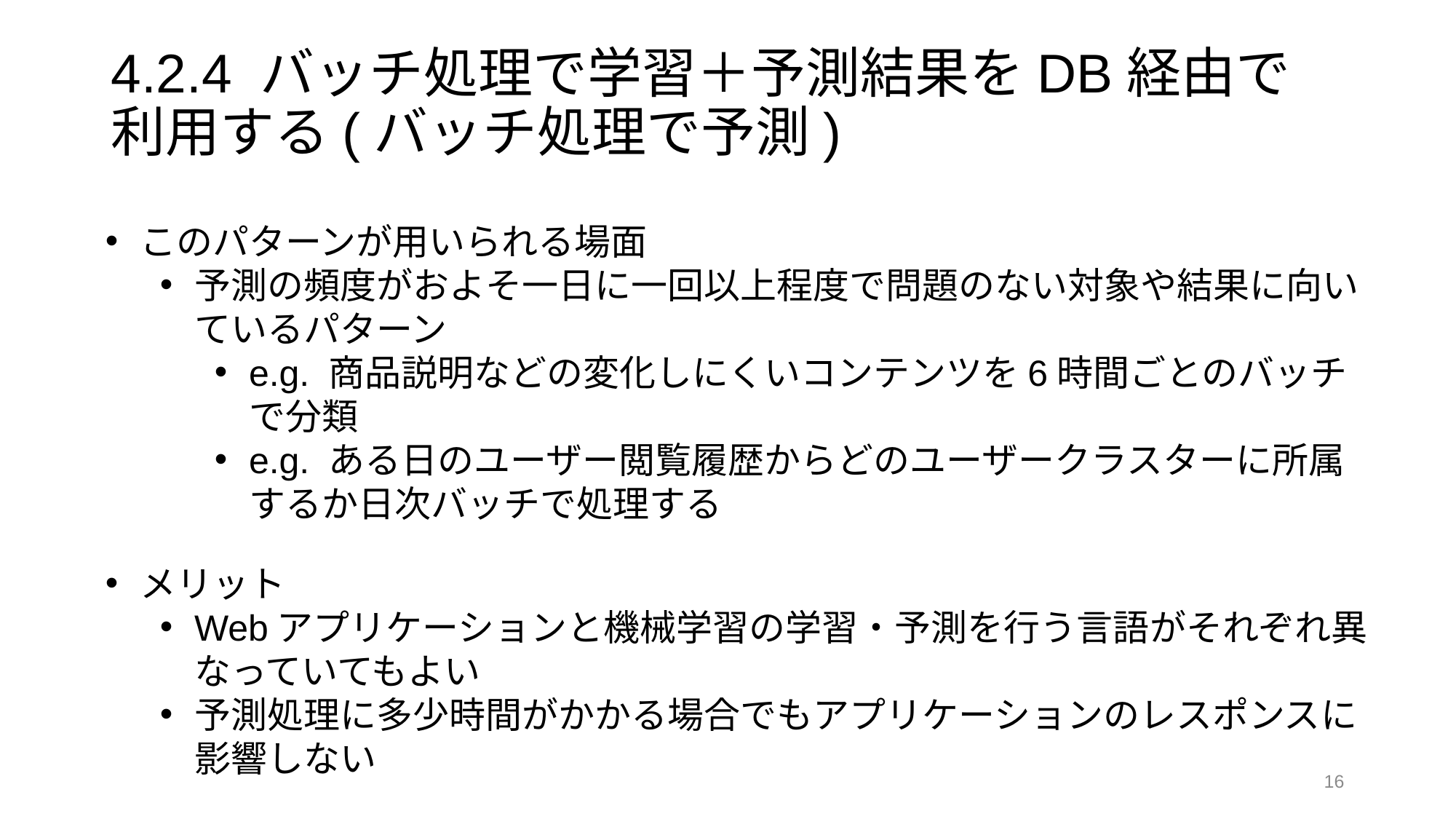

# 4.2.4 バッチ処理で学習＋予測結果をDB経由で利用する(バッチ処理で予測)
このパターンが用いられる場面
予測の頻度がおよそ一日に一回以上程度で問題のない対象や結果に向いているパターン
e.g. 商品説明などの変化しにくいコンテンツを6時間ごとのバッチで分類
e.g. ある日のユーザー閲覧履歴からどのユーザークラスターに所属するか日次バッチで処理する

メリット
Webアプリケーションと機械学習の学習・予測を行う言語がそれぞれ異なっていてもよい
予測処理に多少時間がかかる場合でもアプリケーションのレスポンスに影響しない
16